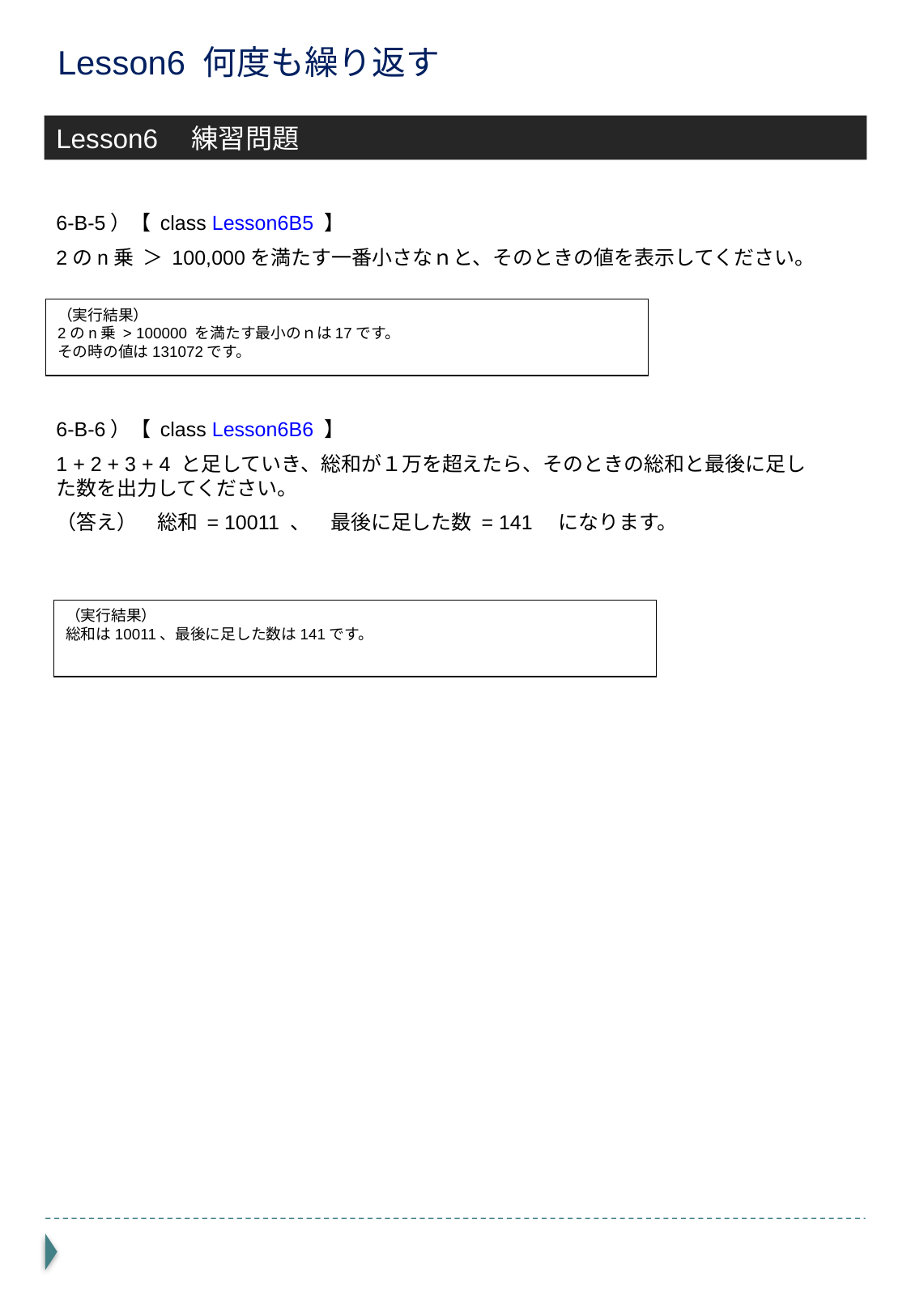

# Lesson6 何度も繰り返す
Lesson6　練習問題

6-B-5）【 class Lesson6B5 】
2のn乗  ＞ 100,000を満たす一番小さなｎと、そのときの値を表示してください。

6-B-6）【 class Lesson6B6 】
1 + 2 + 3 + 4 と足していき、総和が１万を超えたら、そのときの総和と最後に足した数を出力してください。
（答え）　総和 = 10011 、　最後に足した数 = 141　になります。

（実行結果）
2のn乗 > 100000 を満たす最小のｎは17です。
その時の値は131072です。
（実行結果）
総和は10011、最後に足した数は141です。